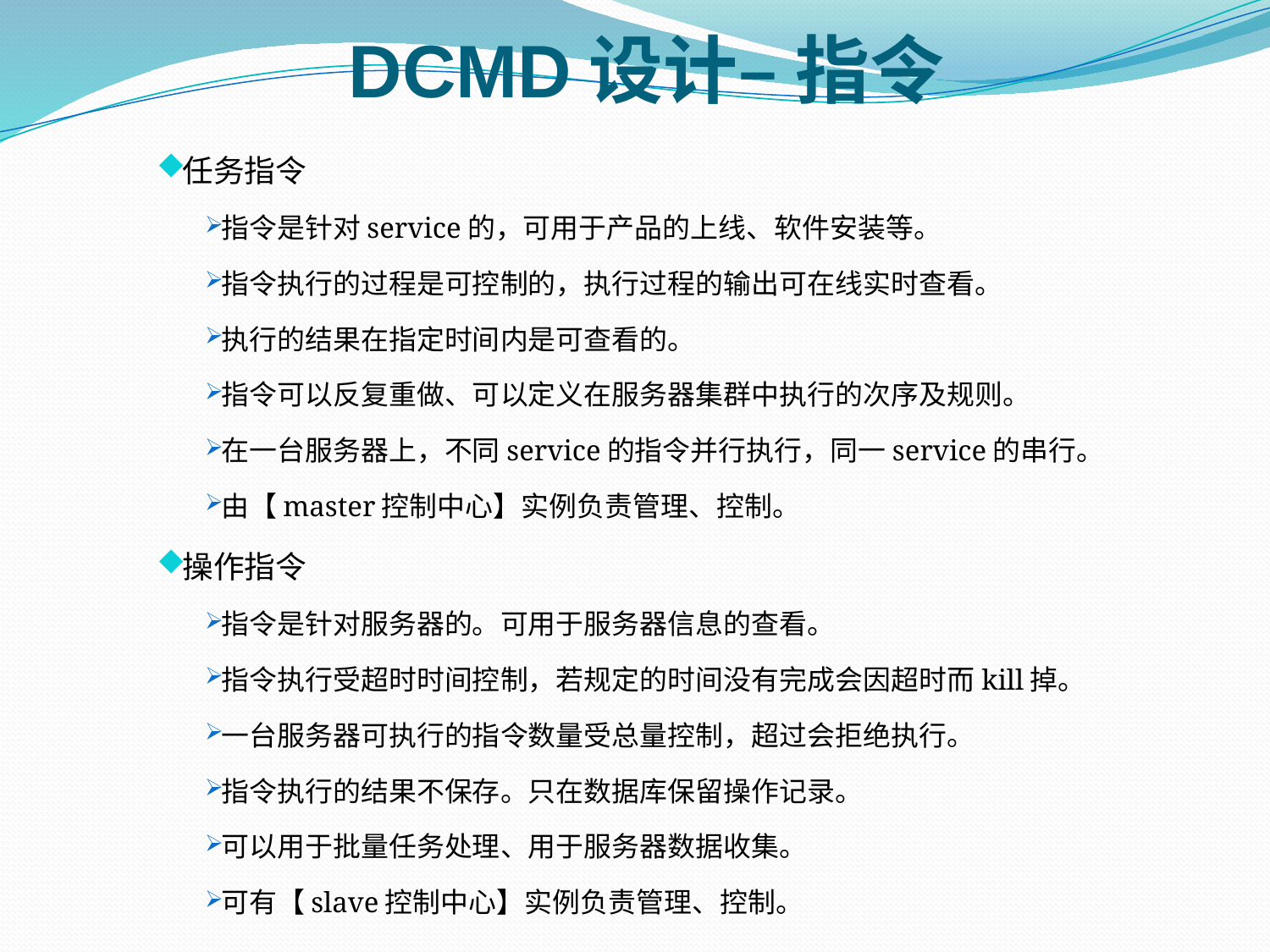

# DCMD设计– 指令
任务指令
指令是针对service的，可用于产品的上线、软件安装等。
指令执行的过程是可控制的，执行过程的输出可在线实时查看。
执行的结果在指定时间内是可查看的。
指令可以反复重做、可以定义在服务器集群中执行的次序及规则。
在一台服务器上，不同service的指令并行执行，同一service的串行。
由【master控制中心】实例负责管理、控制。
操作指令
指令是针对服务器的。可用于服务器信息的查看。
指令执行受超时时间控制，若规定的时间没有完成会因超时而kill掉。
一台服务器可执行的指令数量受总量控制，超过会拒绝执行。
指令执行的结果不保存。只在数据库保留操作记录。
可以用于批量任务处理、用于服务器数据收集。
可有【slave控制中心】实例负责管理、控制。